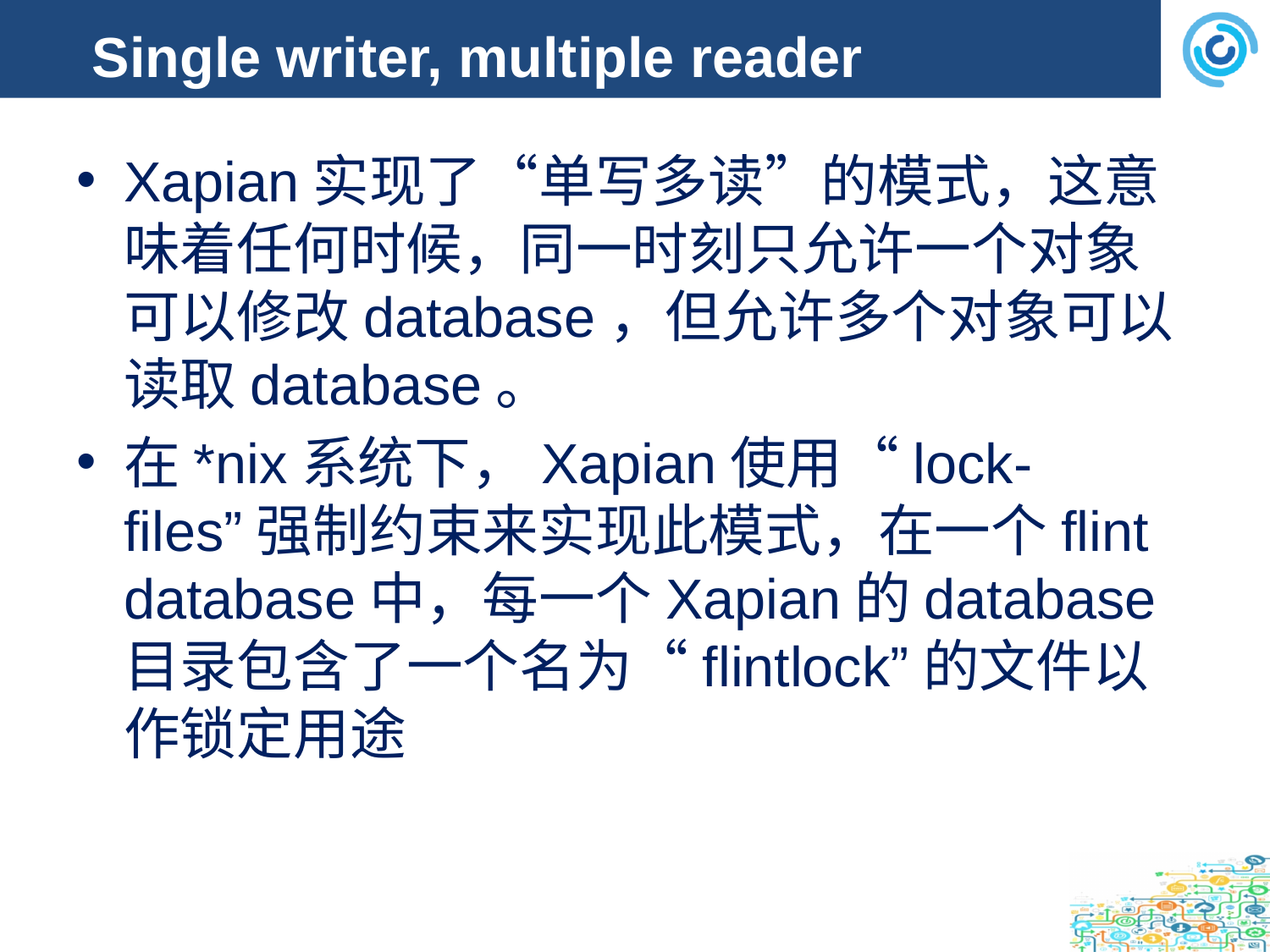

# Single writer, multiple reader
Xapian实现了“单写多读”的模式，这意味着任何时候，同一时刻只允许一个对象可以修改database，但允许多个对象可以读取database。
在*nix系统下，Xapian使用“lock-files”强制约束来实现此模式，在一个flint database中，每一个Xapian的database目录包含了一个名为“flintlock”的文件以作锁定用途